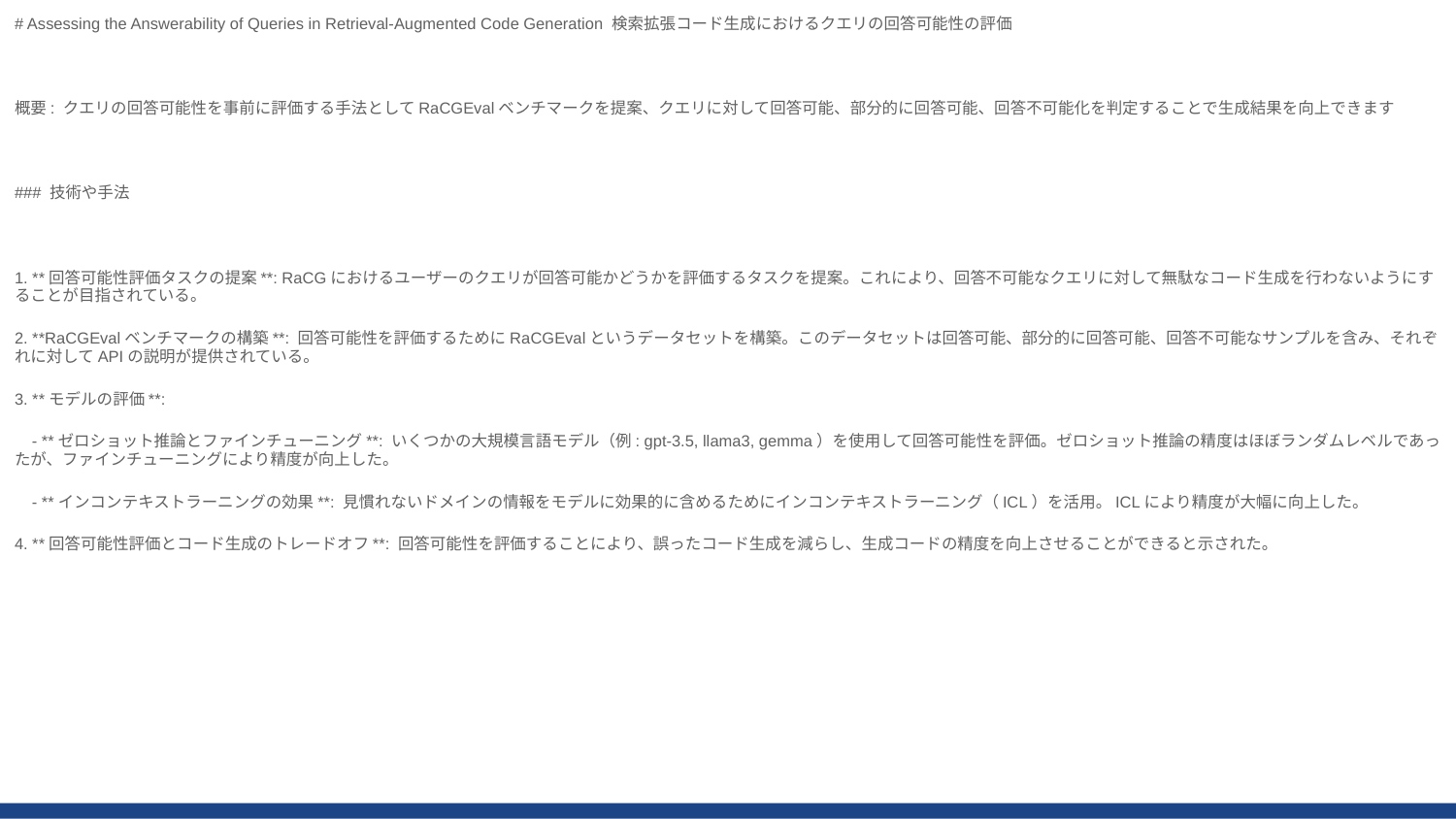

# Assessing the Answerability of Queries in Retrieval-Augmented Code Generation 検索拡張コード生成におけるクエリの回答可能性の評価

概要: クエリの回答可能性を事前に評価する手法としてRaCGEvalベンチマークを提案、クエリに対して回答可能、部分的に回答可能、回答不可能化を判定することで生成結果を向上できます

### 技術や手法

1. **回答可能性評価タスクの提案**: RaCGにおけるユーザーのクエリが回答可能かどうかを評価するタスクを提案。これにより、回答不可能なクエリに対して無駄なコード生成を行わないようにすることが目指されている。
2. **RaCGEvalベンチマークの構築**: 回答可能性を評価するためにRaCGEvalというデータセットを構築。このデータセットは回答可能、部分的に回答可能、回答不可能なサンプルを含み、それぞれに対してAPIの説明が提供されている。
3. **モデルの評価**:
    - **ゼロショット推論とファインチューニング**: いくつかの大規模言語モデル（例: gpt-3.5, llama3, gemma）を使用して回答可能性を評価。ゼロショット推論の精度はほぼランダムレベルであったが、ファインチューニングにより精度が向上した。
    - **インコンテキストラーニングの効果**: 見慣れないドメインの情報をモデルに効果的に含めるためにインコンテキストラーニング（ICL）を活用。ICLにより精度が大幅に向上した。
4. **回答可能性評価とコード生成のトレードオフ**: 回答可能性を評価することにより、誤ったコード生成を減らし、生成コードの精度を向上させることができると示された。